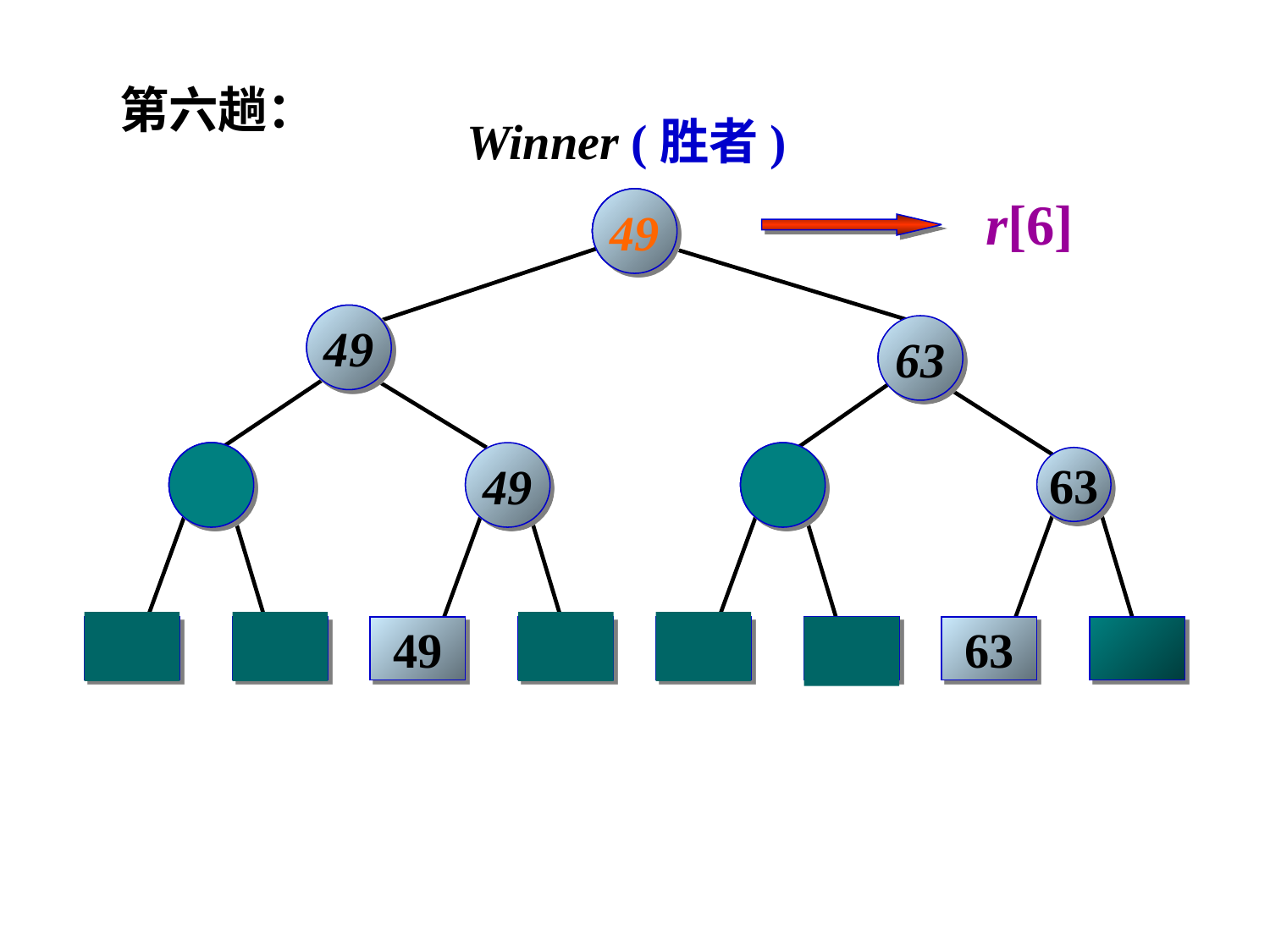

# 第六趟：
Winner (胜者)
r[6]
21
25
08

21

08

21

25*

08

63

21
25
49
25*
16
08
63

16
25
63
16
25

16

25*
25*

49

49
49